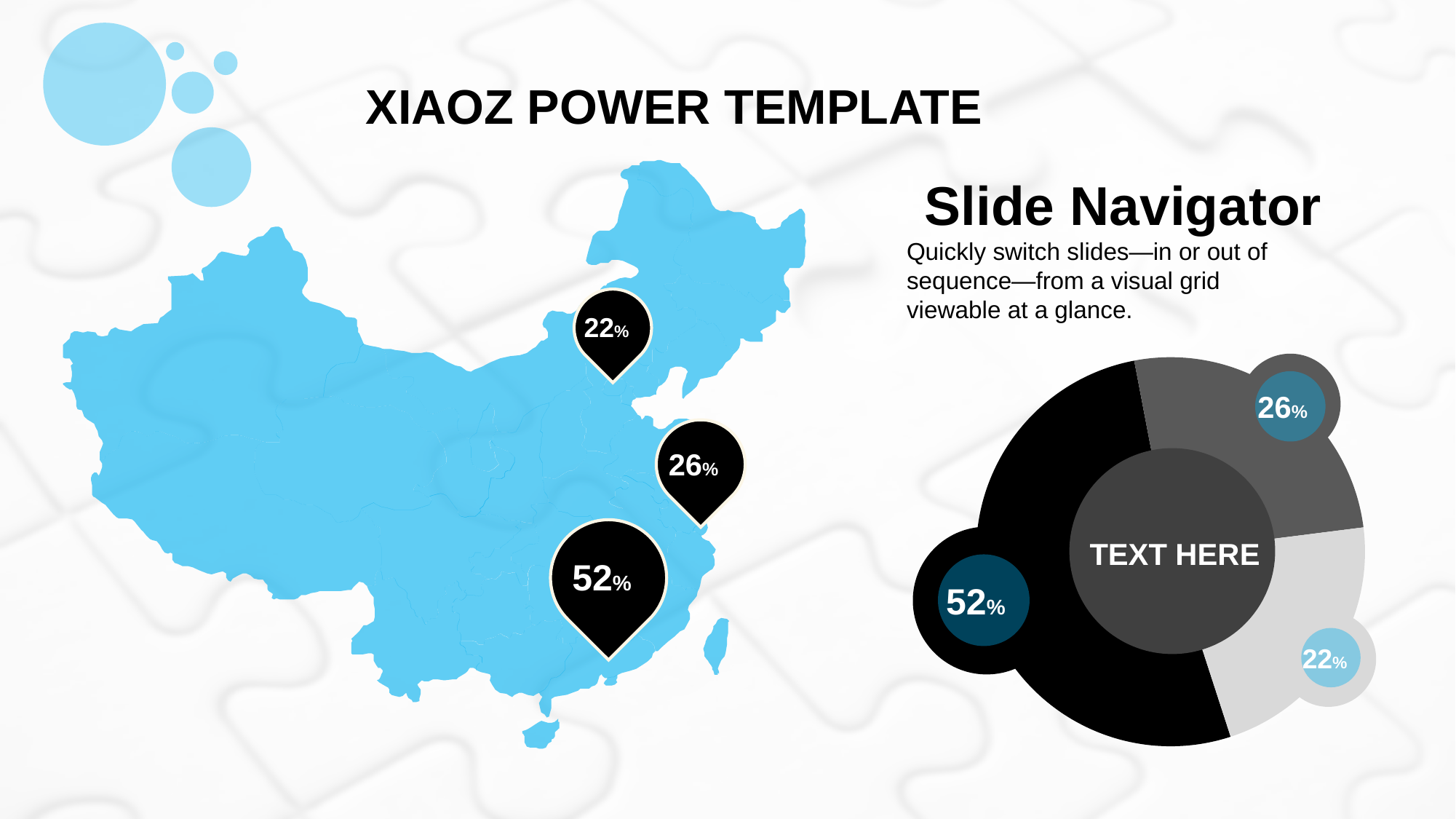

XIAOZ POWER TEMPLATE

Slide Navigator
Quickly switch slides—in or out of sequence—from a visual grid viewable at a glance.

22%

### Chart

| Category | 销售额 |
|---|---|
| 广东 | 52.0 |
| 上海 | 26.0 |
| 北京 | 22.0 |

26%

26%

TEXT HERE
52%

52%

22%